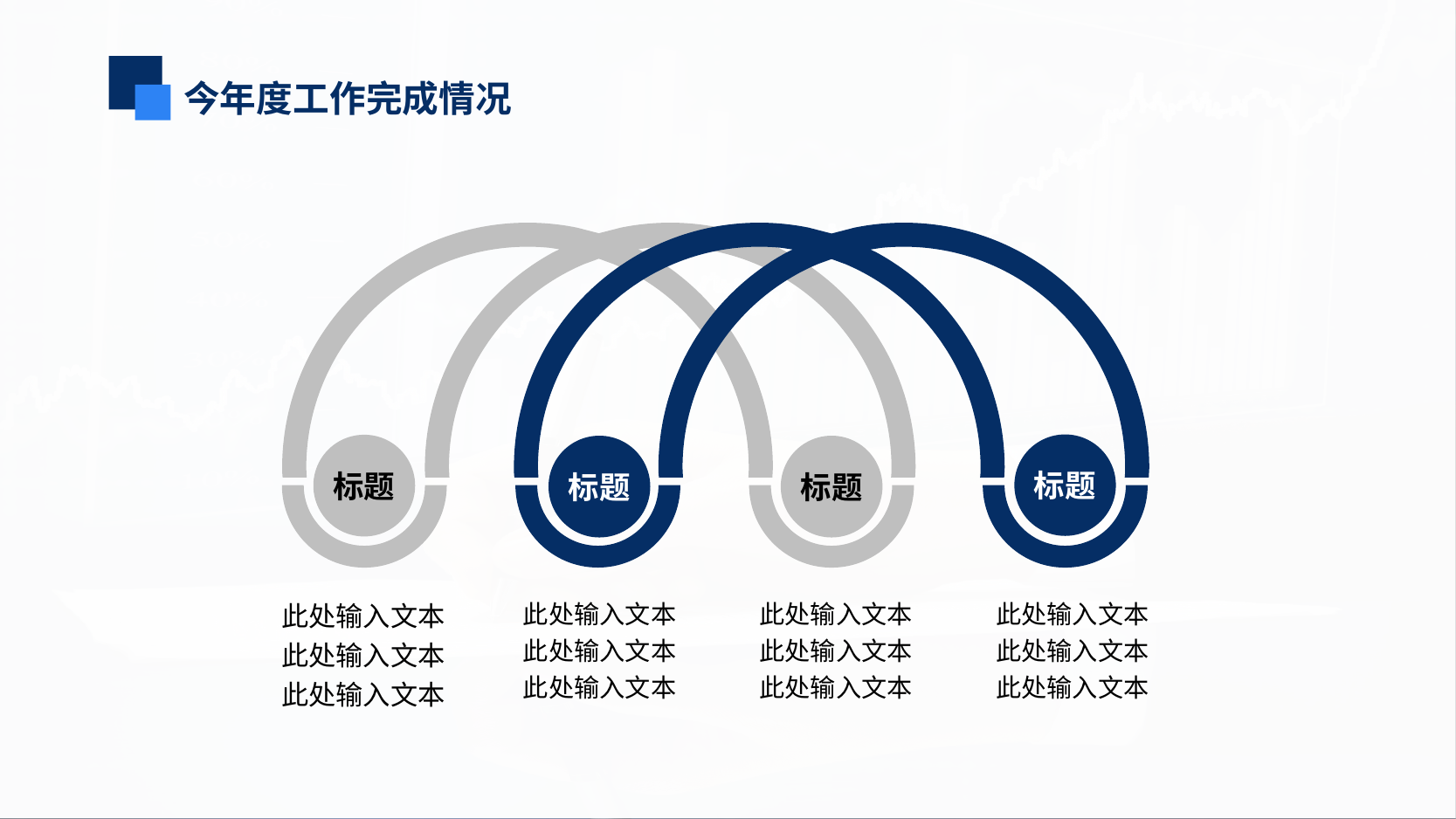

今年度工作完成情况

标题
标题
标题
标题
此处输入文本
此处输入文本
此处输入文本
此处输入文本
此处输入文本
此处输入文本
此处输入文本
此处输入文本
此处输入文本
此处输入文本
此处输入文本
此处输入文本